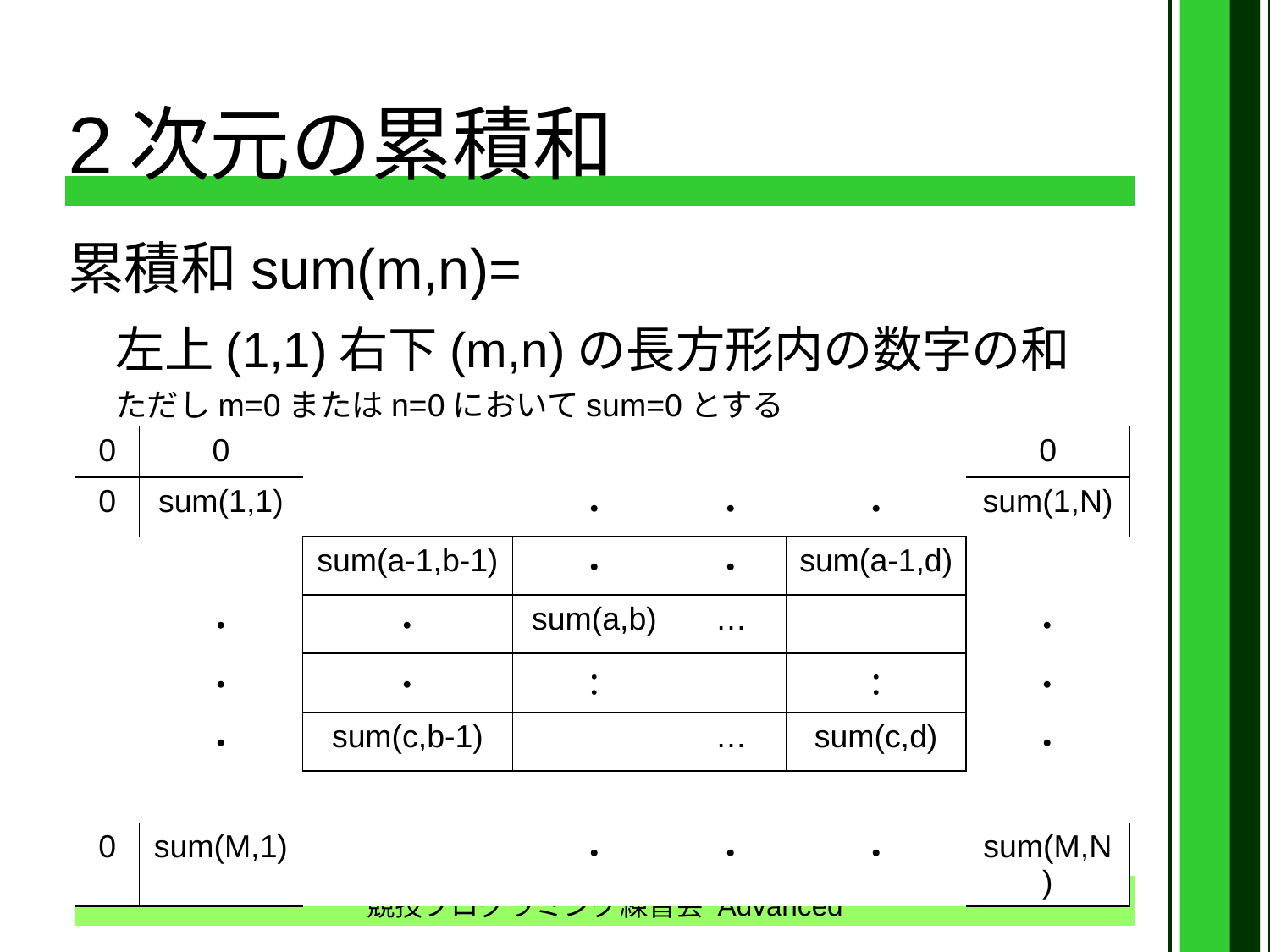

# 2次元の累積和
累積和sum(m,n)=
	左上(1,1)右下(m,n)の長方形内の数字の和
	ただしm=0またはn=0においてsum=0とする
| 0 | 0 |  |  |  |  | 0 |
| --- | --- | --- | --- | --- | --- | --- |
| 0 | sum(1,1) |  | ・ | ・ | ・ | sum(1,N) |
|  |  | sum(a-1,b-1) | ・ | ・ | sum(a-1,d) |  |
|  | ・ | ・ | sum(a,b) | … |  | ・ |
|  | ・ | ・ | ： |  | ： | ・ |
|  | ・ | sum(c,b-1) |  | … | sum(c,d) | ・ |
|  |  |  |  |  |  |  |
| 0 | sum(M,1) |  | ・ | ・ | ・ | sum(M,N) |
競技プログラミング練習会 Advanced